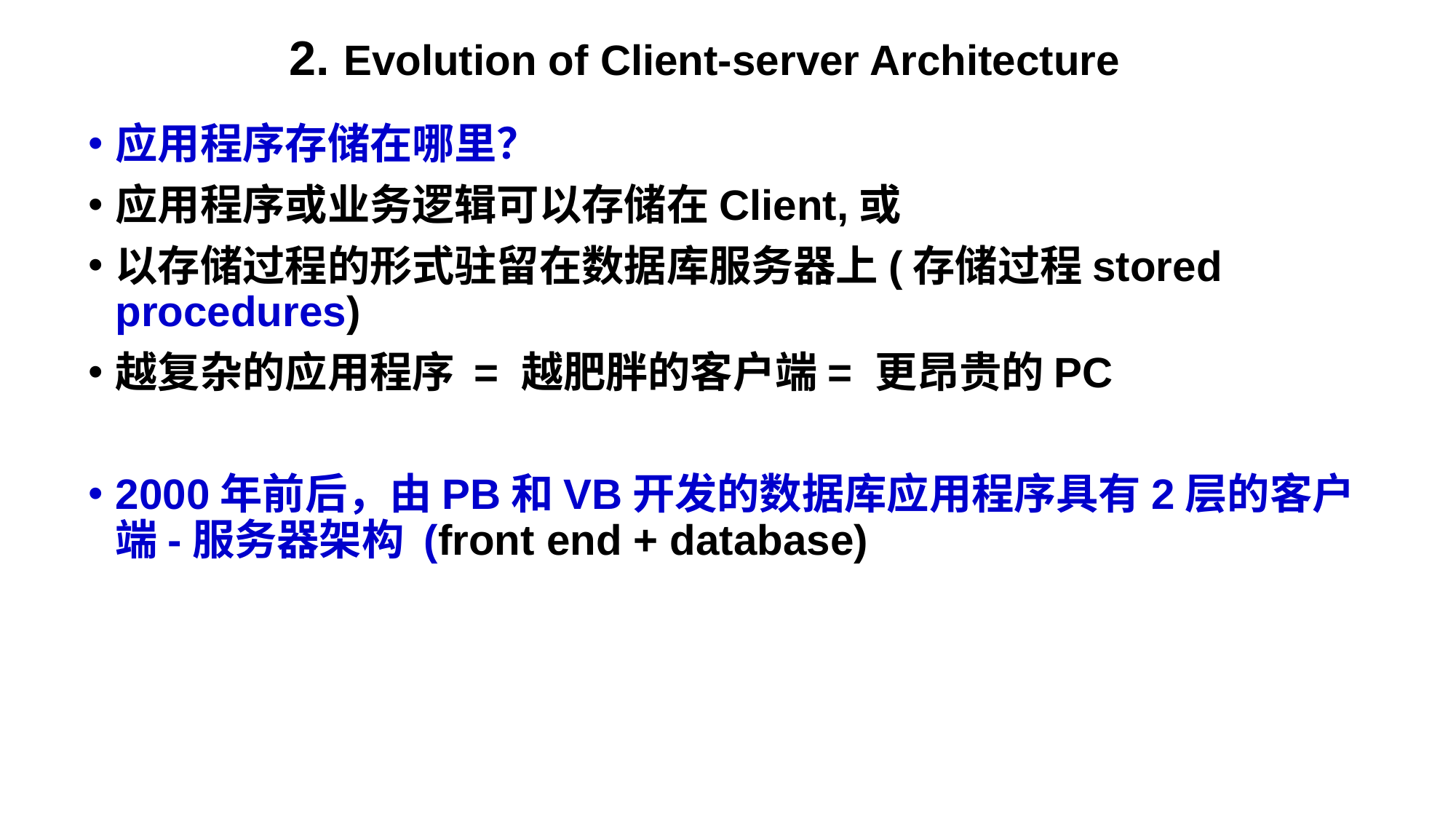

Evolution of Client-server Architecture
应用程序存储在哪里？
应用程序或业务逻辑可以存储在Client,或
以存储过程的形式驻留在数据库服务器上(存储过程stored procedures)
越复杂的应用程序 = 越肥胖的客户端= 更昂贵的PC

2000年前后，由PB和VB开发的数据库应用程序具有2层的客户端-服务器架构 (front end + database)